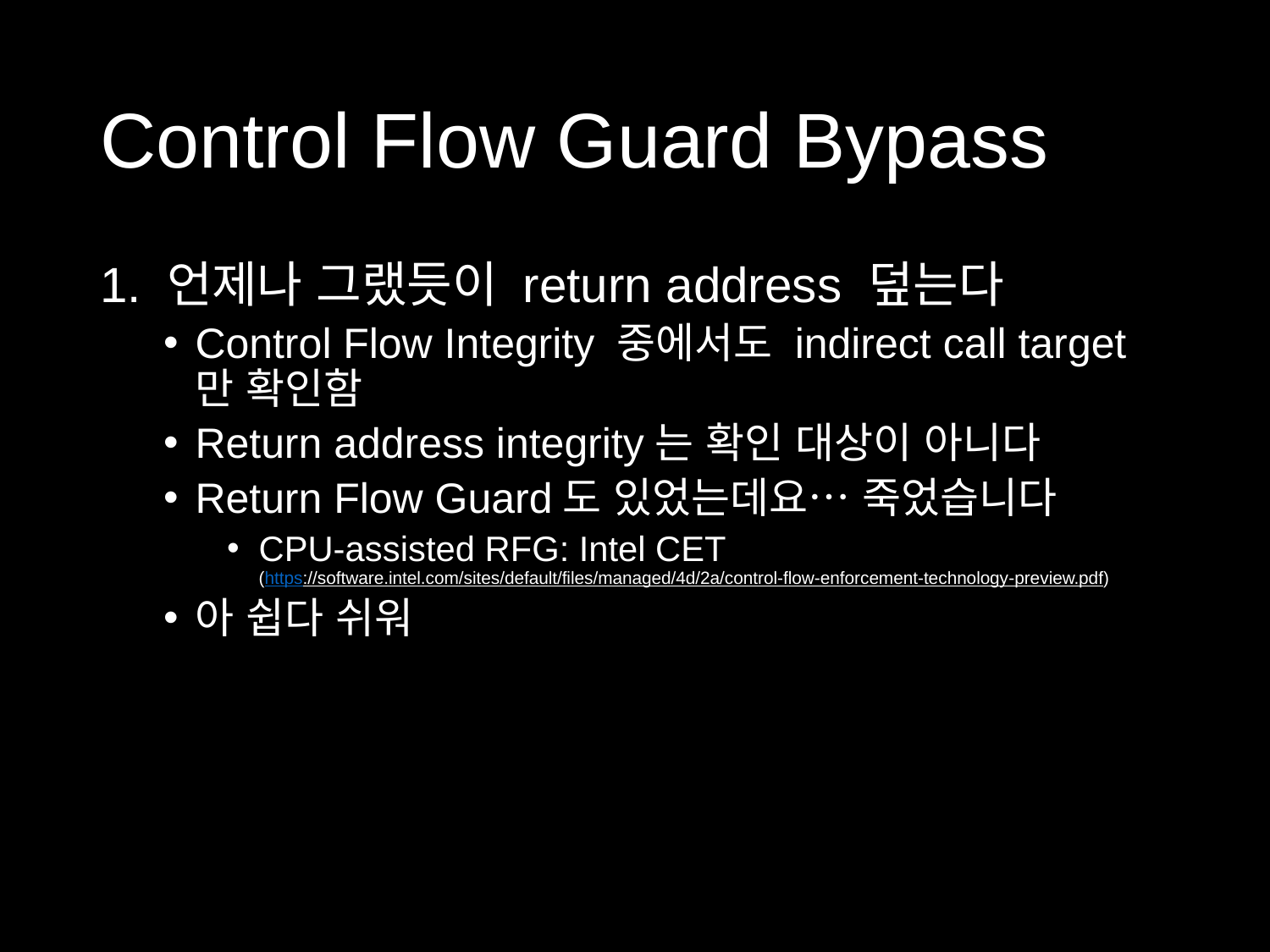

# Control Flow Guard Bypass
1. 언제나 그랬듯이 return address 덮는다
Control Flow Integrity 중에서도 indirect call target만 확인함
Return address integrity는 확인 대상이 아니다
Return Flow Guard도 있었는데요… 죽었습니다
CPU-assisted RFG: Intel CET
(https://software.intel.com/sites/default/files/managed/4d/2a/control-flow-enforcement-technology-preview.pdf)
아 쉽다 쉬워